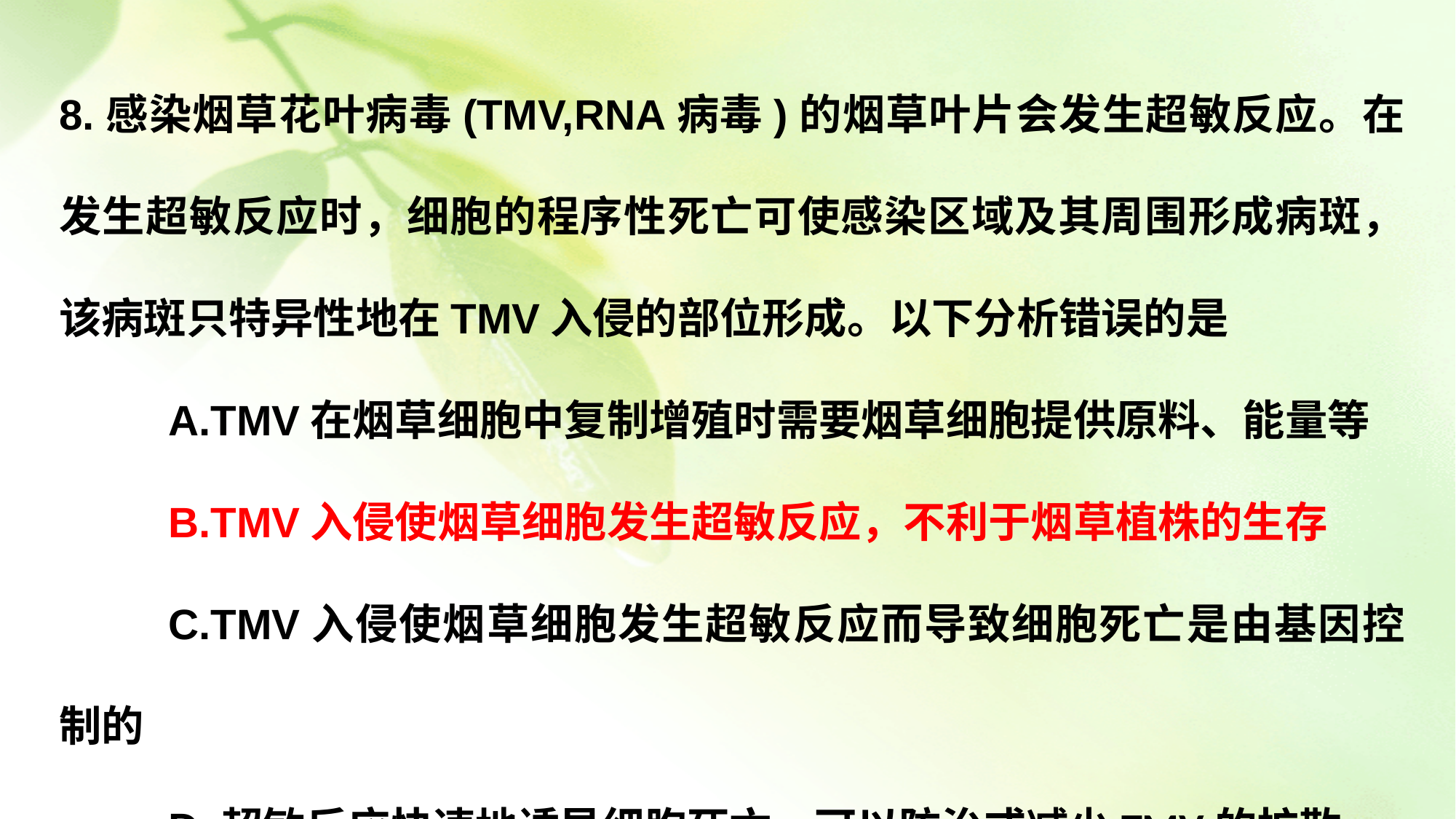

8.感染烟草花叶病毒(TMV,RNA病毒)的烟草叶片会发生超敏反应。在发生超敏反应时，细胞的程序性死亡可使感染区域及其周围形成病斑，该病斑只特异性地在TMV入侵的部位形成。以下分析错误的是
	A.TMV在烟草细胞中复制增殖时需要烟草细胞提供原料、能量等
	B.TMV入侵使烟草细胞发生超敏反应，不利于烟草植株的生存
	C.TMV入侵使烟草细胞发生超敏反应而导致细胞死亡是由基因控制的
	D.超敏反应快速地诱导细胞死亡，可以防治或减少TMV的扩散